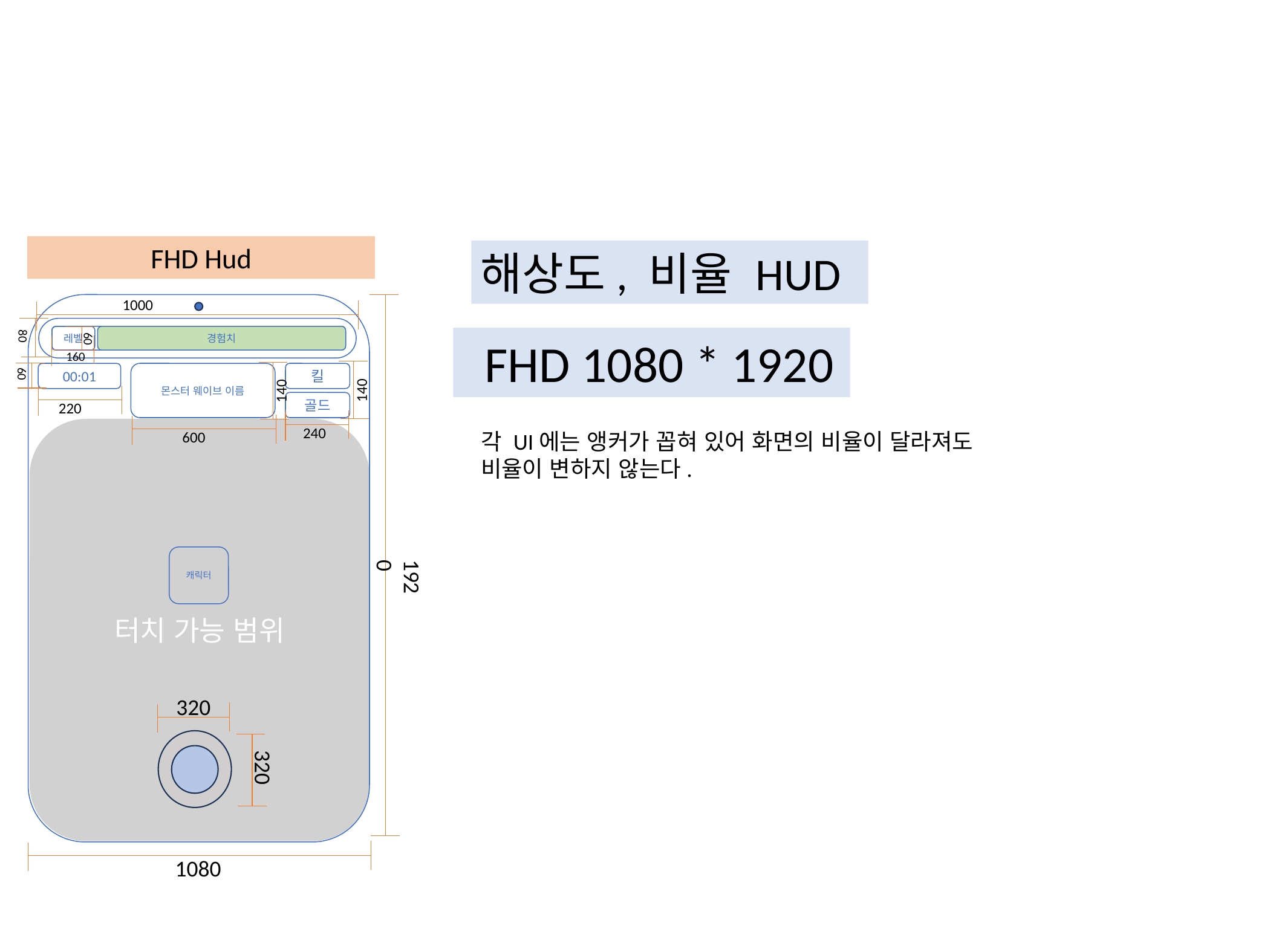

FHD Hud
해상도, 비율 HUD
1000

레벨
경험치
  FHD 1080 * 1920
160
80
60
몬스터 웨이브 이름
킬
00:01
140
140
60
220
골드
240
600
터치 가능 범위
각 UI에는 앵커가 꼽혀 있어 화면의 비율이 달라져도
비율이 변하지 않는다.
캐릭터
1920
320

320
1080